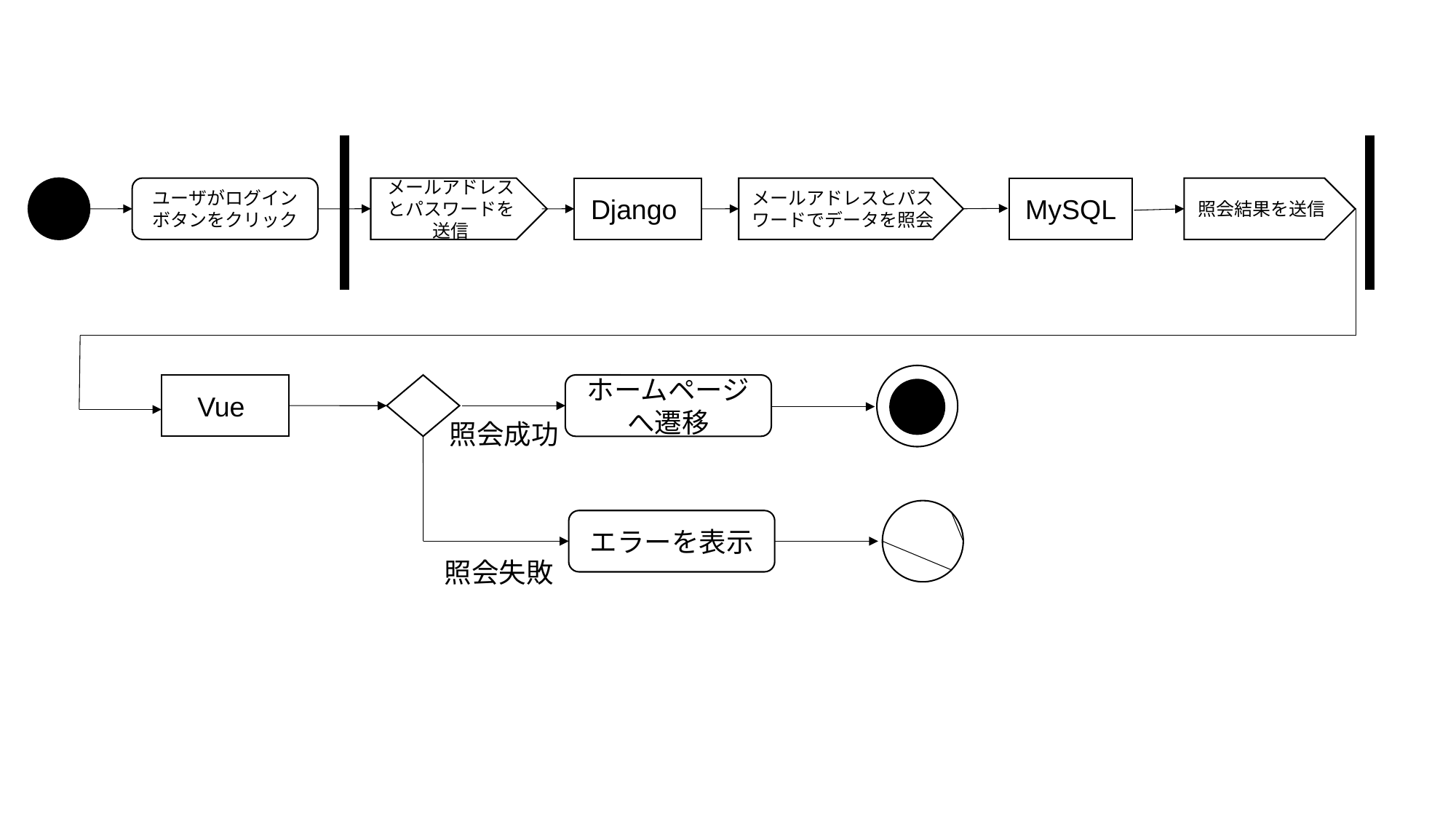

照会結果を送信
メールアドレスとパスワードでデータを照会
MySQL
ユーザがログインボタンをクリック
メールアドレスとパスワードを送信

Django

Vue

ホームページへ遷移

照会成功

エラーを表示
照会失敗